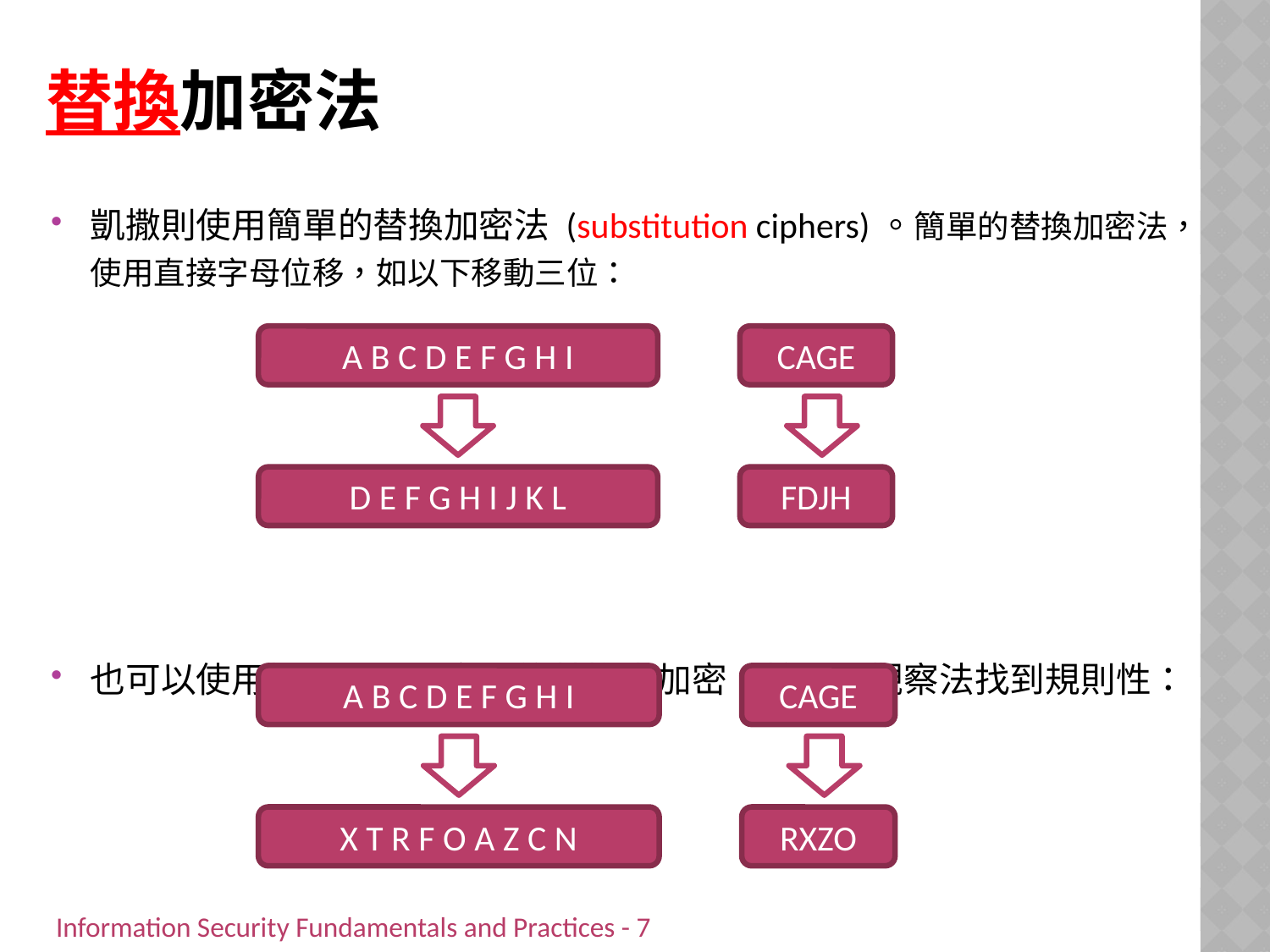

# 替換加密法
凱撒則使用簡單的替換加密法 (substitution ciphers)。簡單的替換加密法，使用直接字母位移，如以下移動三位：

也可以使用攪亂 (但固定) 的替換表加密，較難以觀察法找到規則性：
A B C D E F G H I
CAGE

D E F G H I J K L
FDJH
A B C D E F G H I
CAGE

X T R F O A Z C N
RXZO